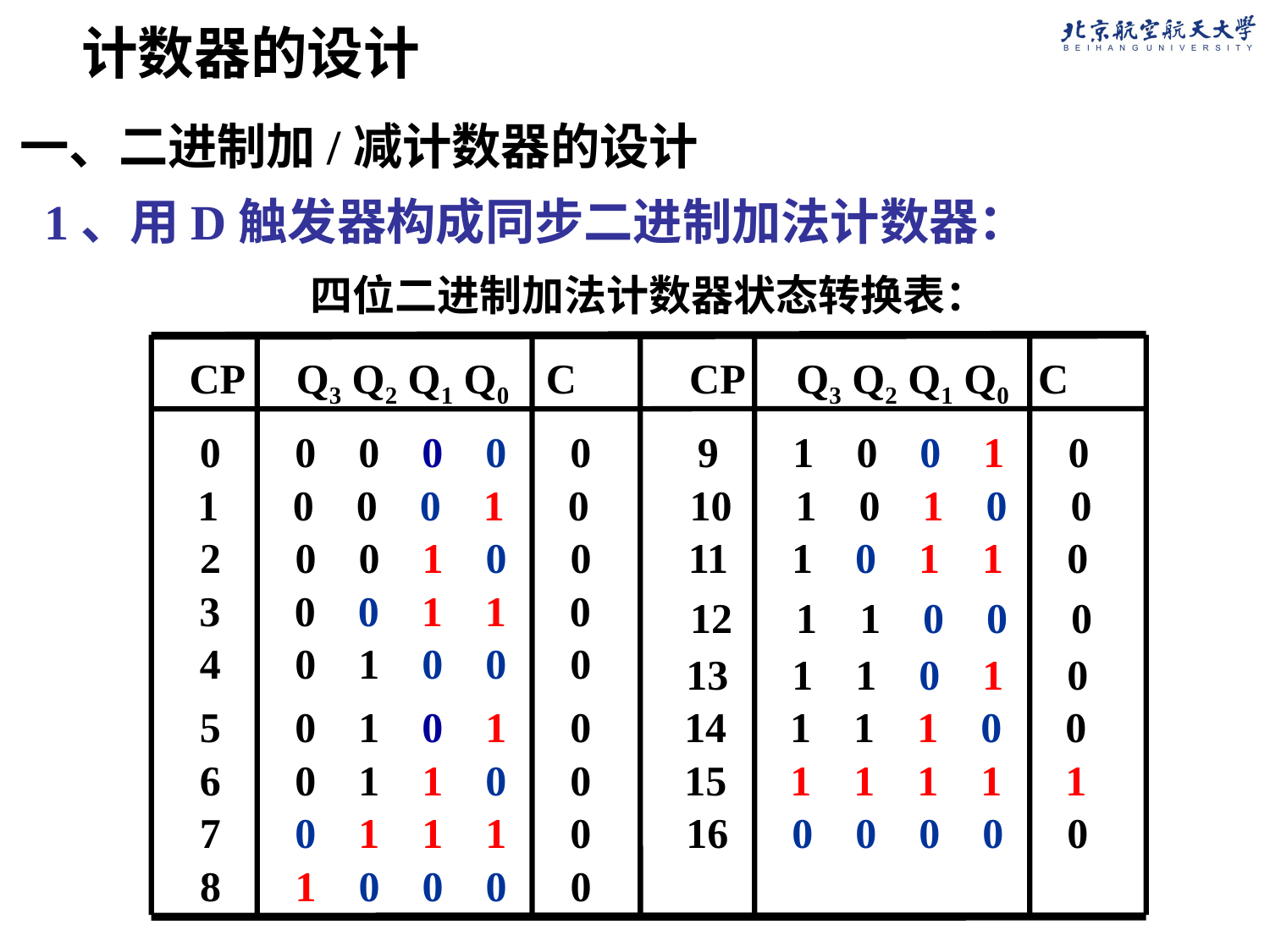

计数器的设计
一、二进制加/减计数器的设计
1、用D触发器构成同步二进制加法计数器：
四位二进制加法计数器状态转换表：

   CP     Q3 Q2 Q1 Q0      C
   CP     Q3 Q2 Q1 Q0    C

   0       0    0    0    0      0
   9       1    0    0    1      0
  1       0    0    0    1      0
  10      1    0    1    0      0
   2       0    0    1    0      0
  11      1    0    1    1      0
   3       0    0    1    1      0
  12      1    1    0    0      0
   4       0    1    0    0      0
  13      1    1    0    1      0
   5       0    1    0    1      0
  14      1    1    1    0      0
   6       0    1    1    0      0
  15      1    1    1    1      1
   7       0    1    1    1      0
  16      0    0    0    0      0
    8       1    0    0    0      0

15